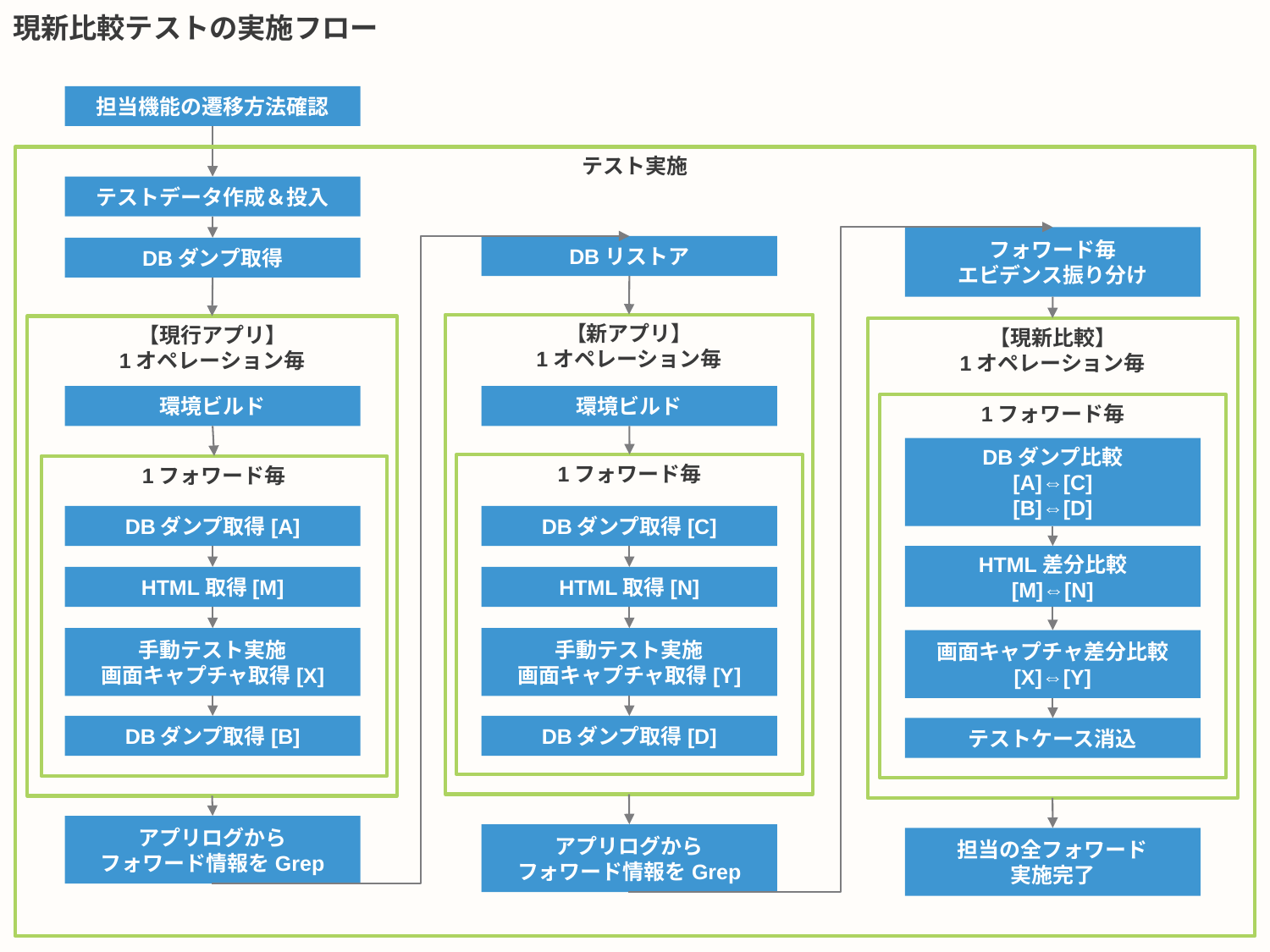

# 現新比較テストの実施フロー
担当機能の遷移方法確認
テスト実施
テストデータ作成＆投入
フォワード毎
エビデンス振り分け
DBリストア
DBダンプ取得
【新アプリ】
1オペレーション毎
【現行アプリ】
1オペレーション毎
【現新比較】
1オペレーション毎
環境ビルド
環境ビルド
1フォワード毎
DBダンプ比較
[A]⇔[C]
[B]⇔[D]
1フォワード毎
1フォワード毎
DBダンプ取得[A]
DBダンプ取得[C]
HTML差分比較
[M]⇔[N]
HTML取得[M]
HTML取得[N]
手動テスト実施
画面キャプチャ取得[X]
手動テスト実施
画面キャプチャ取得[Y]
画面キャプチャ差分比較
[X]⇔[Y]
DBダンプ取得[B]
DBダンプ取得[D]
テストケース消込
アプリログから
フォワード情報をGrep
アプリログから
フォワード情報をGrep
担当の全フォワード
実施完了